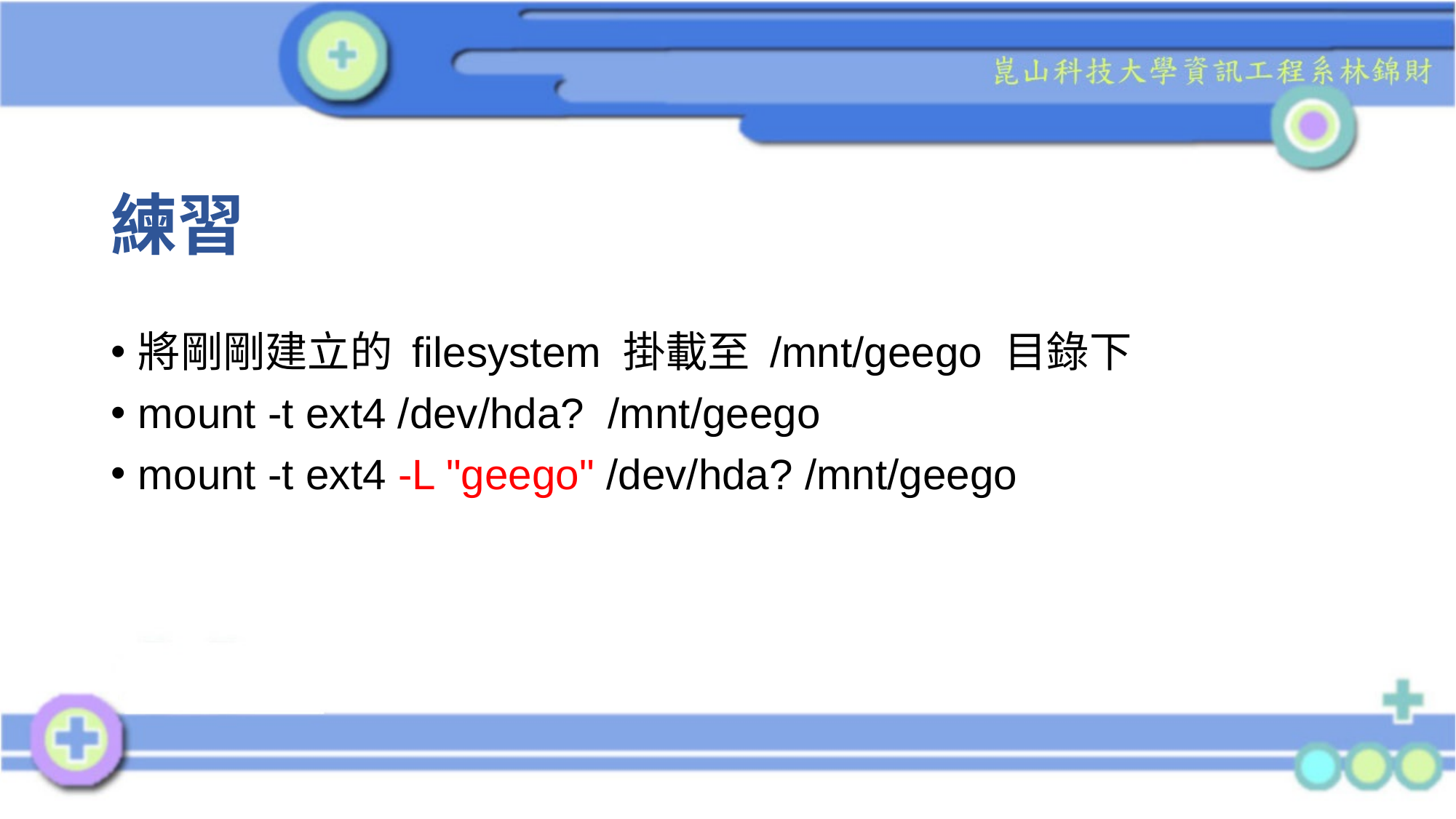

# 練習
將剛剛建立的 filesystem 掛載至 /mnt/geego 目錄下
mount -t ext4 /dev/hda?  /mnt/geego
mount -t ext4 -L "geego" /dev/hda? /mnt/geego